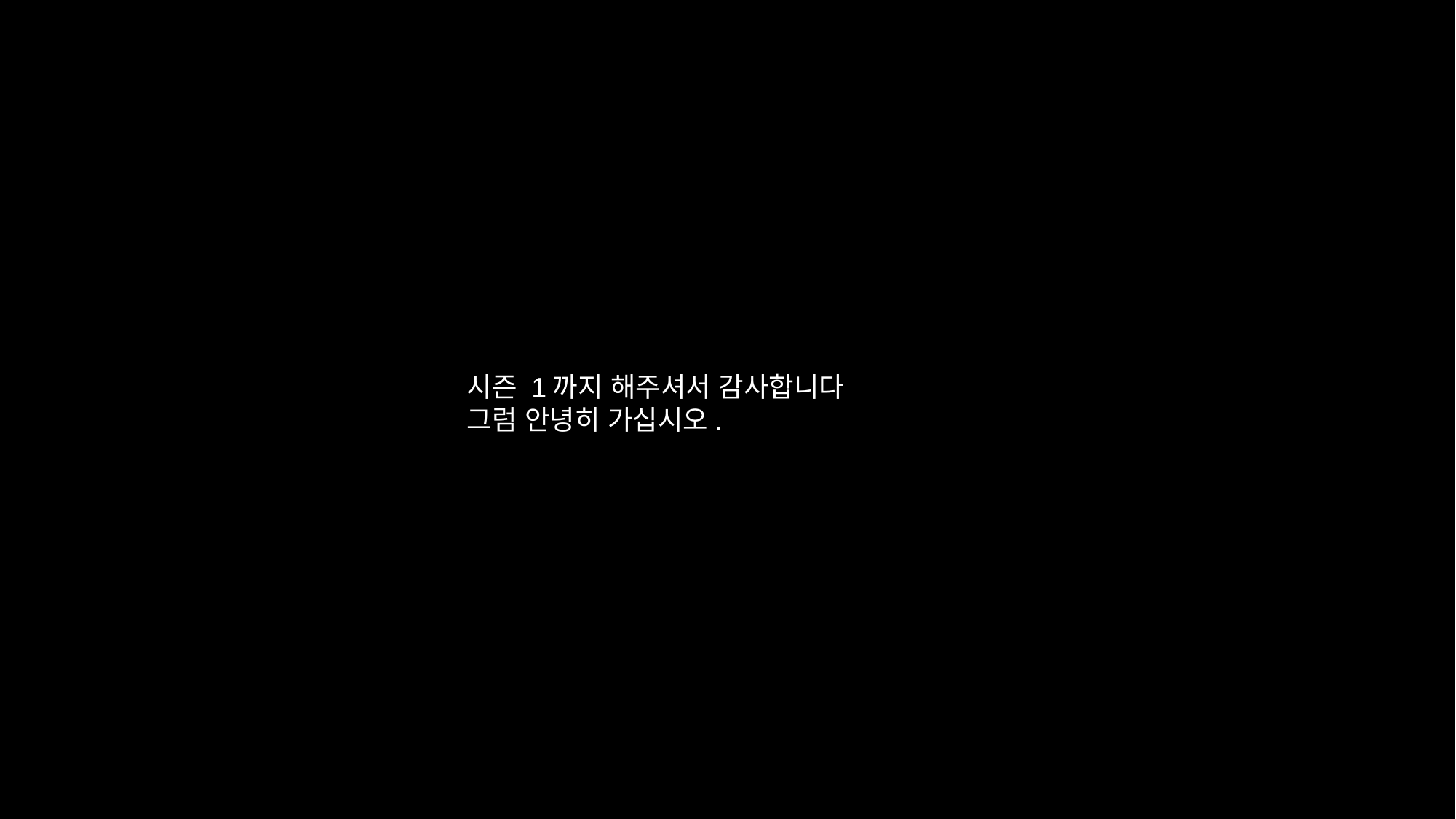

시즌 1까지 해주셔서 감사합니다
그럼 안녕히 가십시오.